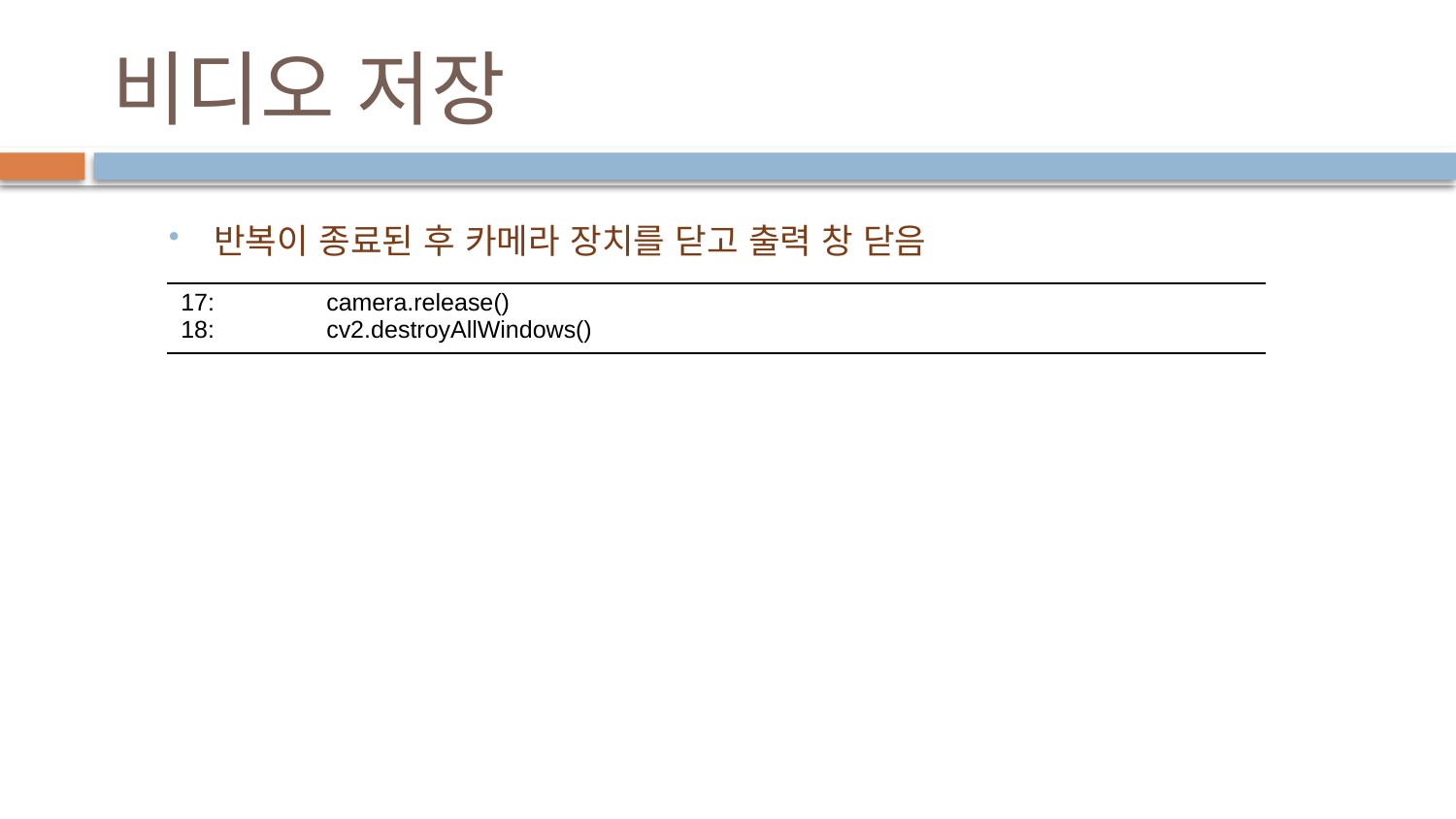

# 비디오 저장
반복이 종료된 후 카메라 장치를 닫고 출력 창 닫음
| 17: camera.release() 18: cv2.destroyAllWindows() |
| --- |